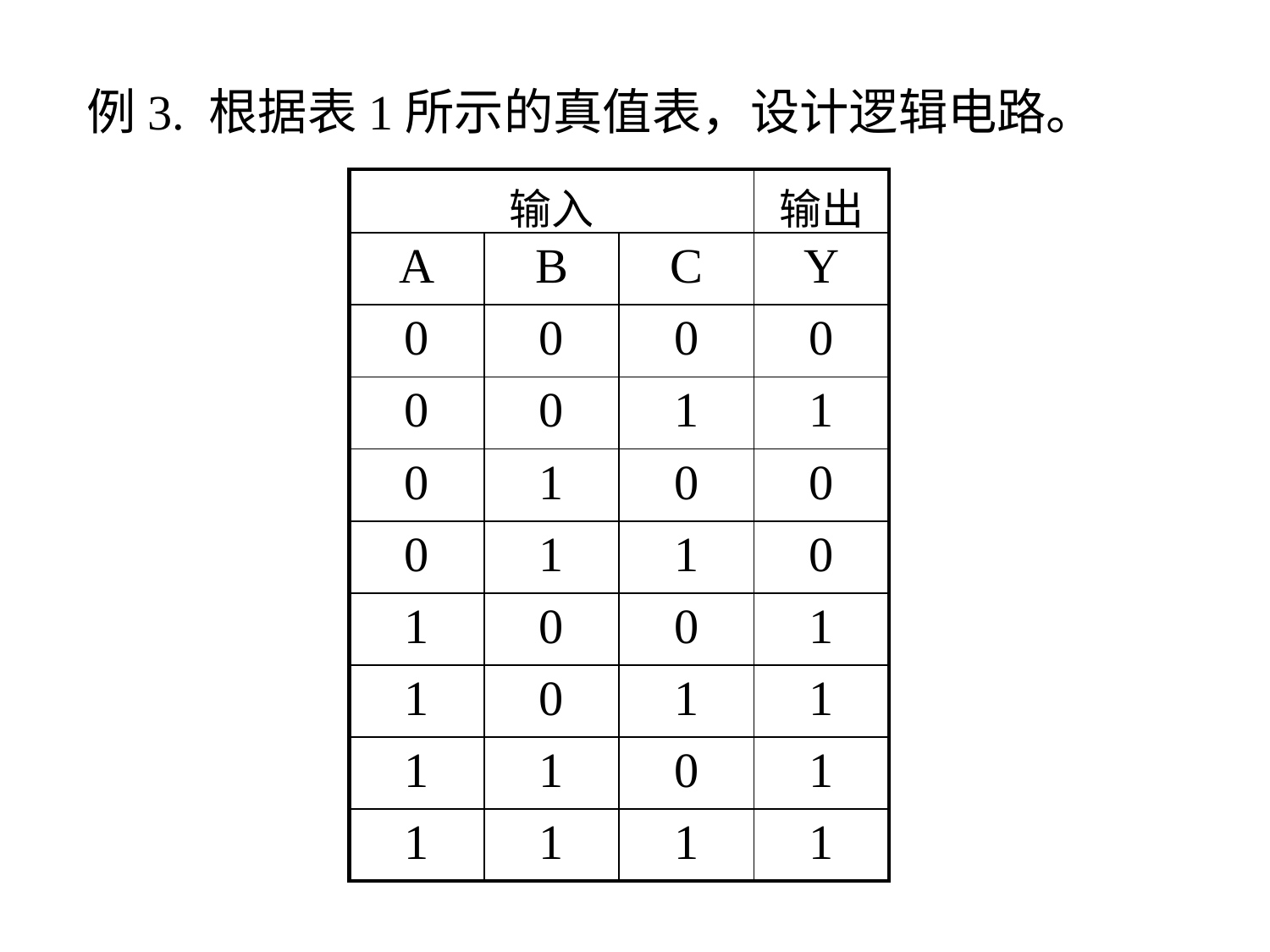

例3. 根据表1所示的真值表，设计逻辑电路。
| 输入 |  |  | 输出 |
| --- | --- | --- | --- |
| A | B | C | Y |
| 0 | 0 | 0 | 0 |
| 0 | 0 | 1 | 1 |
| 0 | 1 | 0 | 0 |
| 0 | 1 | 1 | 0 |
| 1 | 0 | 0 | 1 |
| 1 | 0 | 1 | 1 |
| 1 | 1 | 0 | 1 |
| 1 | 1 | 1 | 1 |